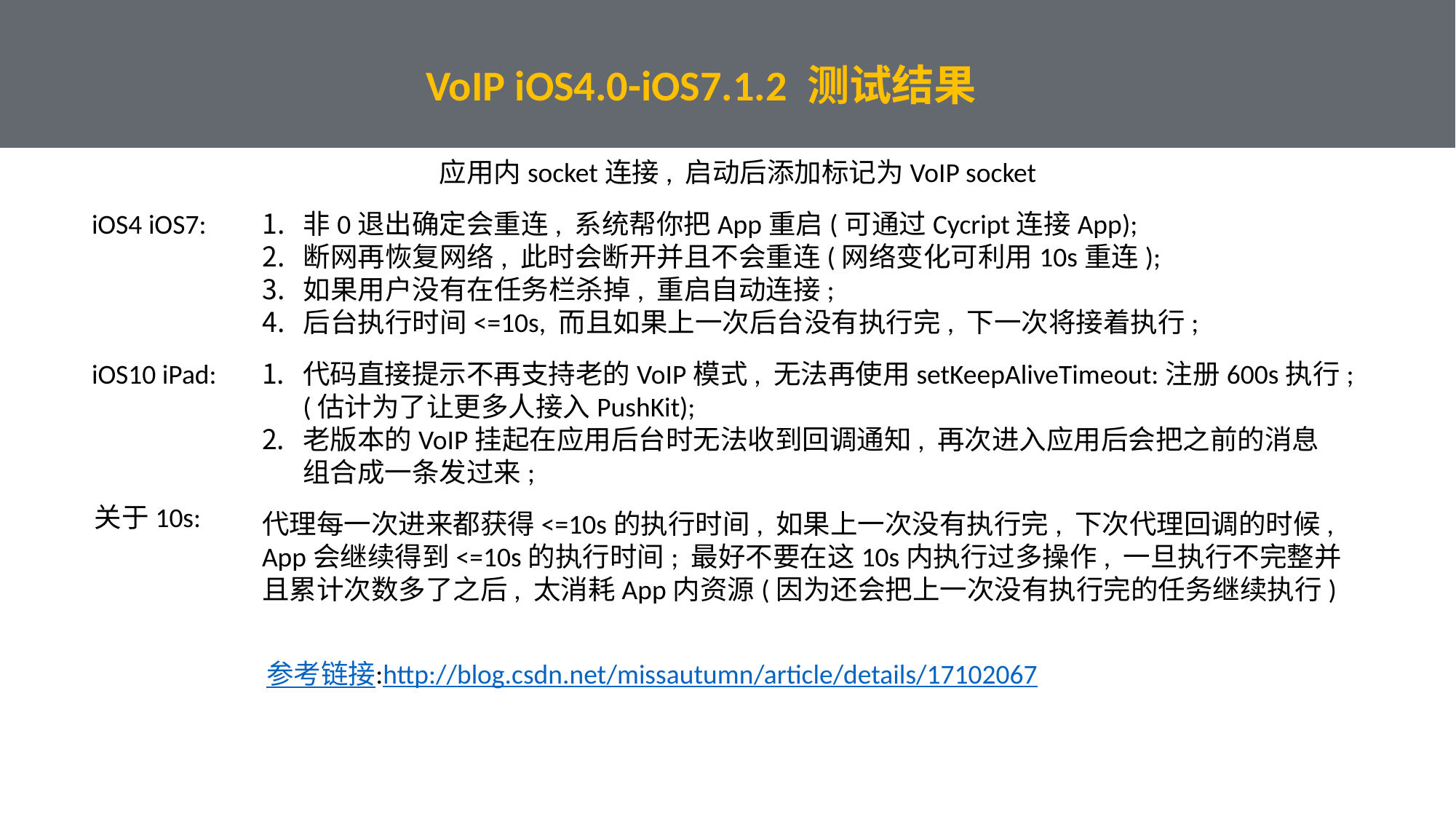

VoIP iOS4.0-iOS7.1.2 测试结果
应用内socket连接, 启动后添加标记为VoIP socket
iOS4 iOS7:
非0退出确定会重连, 系统帮你把App重启(可通过Cycript连接App);
断网再恢复网络, 此时会断开并且不会重连(网络变化可利用10s重连);
如果用户没有在任务栏杀掉, 重启自动连接;
后台执行时间<=10s, 而且如果上一次后台没有执行完, 下一次将接着执行;
iOS10 iPad:
代码直接提示不再支持老的VoIP模式, 无法再使用setKeepAliveTimeout:注册600s执行;(估计为了让更多人接入PushKit);
老版本的VoIP挂起在应用后台时无法收到回调通知, 再次进入应用后会把之前的消息组合成一条发过来;
关于10s:
代理每一次进来都获得<=10s的执行时间, 如果上一次没有执行完, 下次代理回调的时候, App会继续得到<=10s的执行时间; 最好不要在这10s内执行过多操作, 一旦执行不完整并且累计次数多了之后, 太消耗App内资源(因为还会把上一次没有执行完的任务继续执行)
参考链接:http://blog.csdn.net/missautumn/article/details/17102067